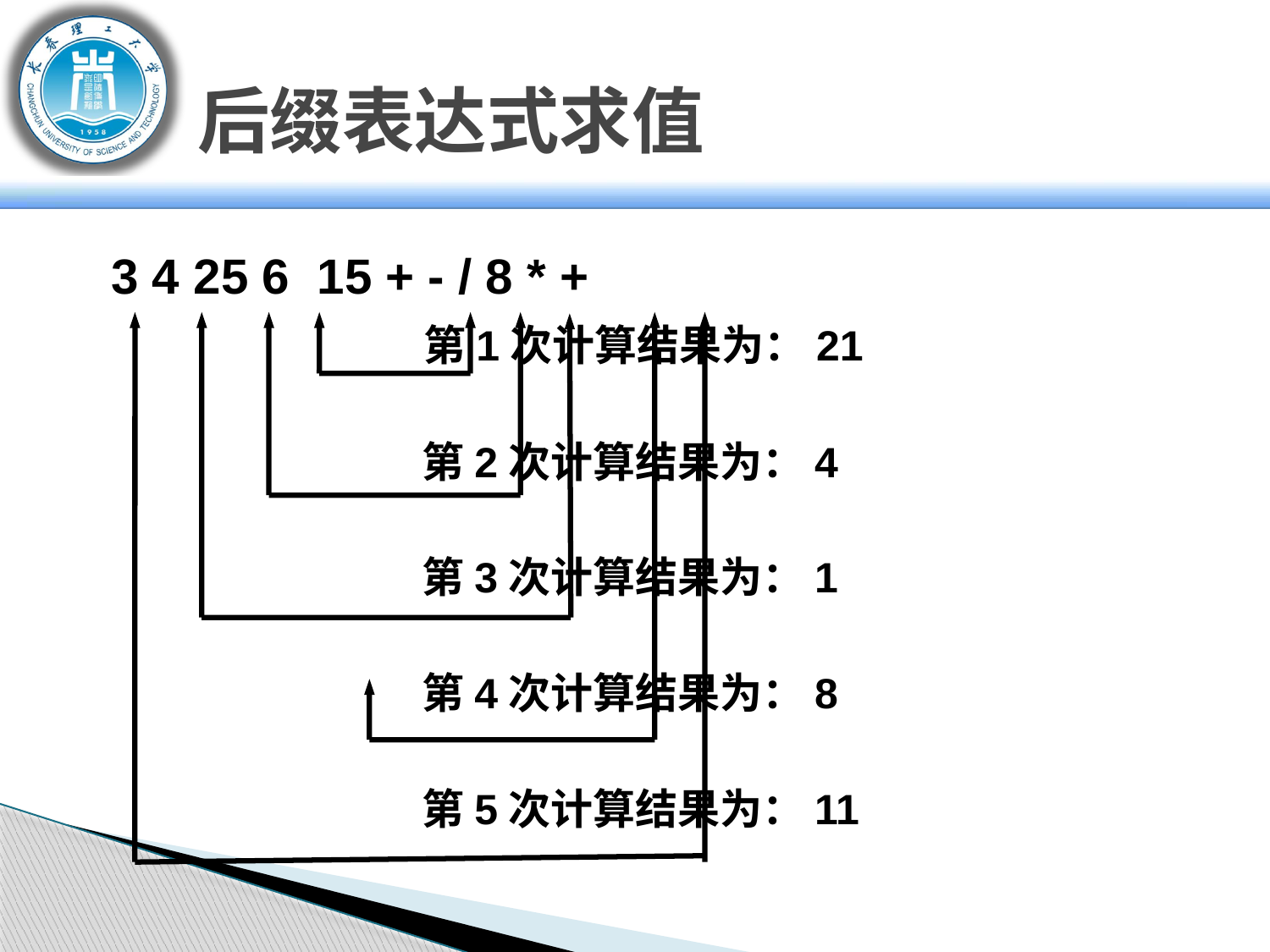

# 后缀表达式求值
 3 4 25 6  15 + - / 8 * +
                                 第1次计算结果为：21

                                 第2次计算结果为：4

                                 第3次计算结果为：1

                                 第4次计算结果为：8

                                 第5次计算结果为：11